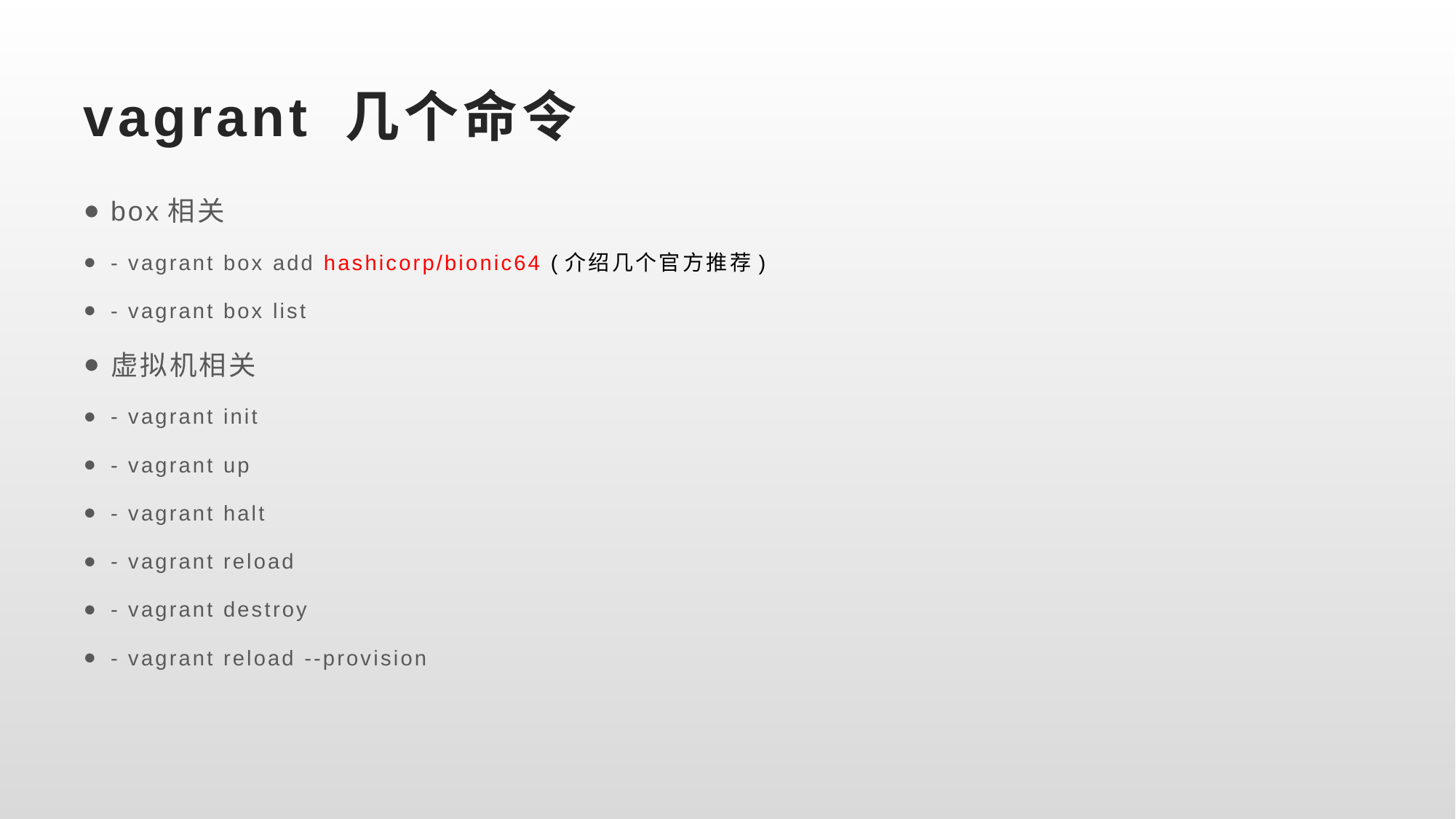

# vagrant 几个命令
box相关
- vagrant box add hashicorp/bionic64 (介绍几个官方推荐)
- vagrant box list
虚拟机相关
- vagrant init
- vagrant up
- vagrant halt
- vagrant reload
- vagrant destroy
- vagrant reload --provision